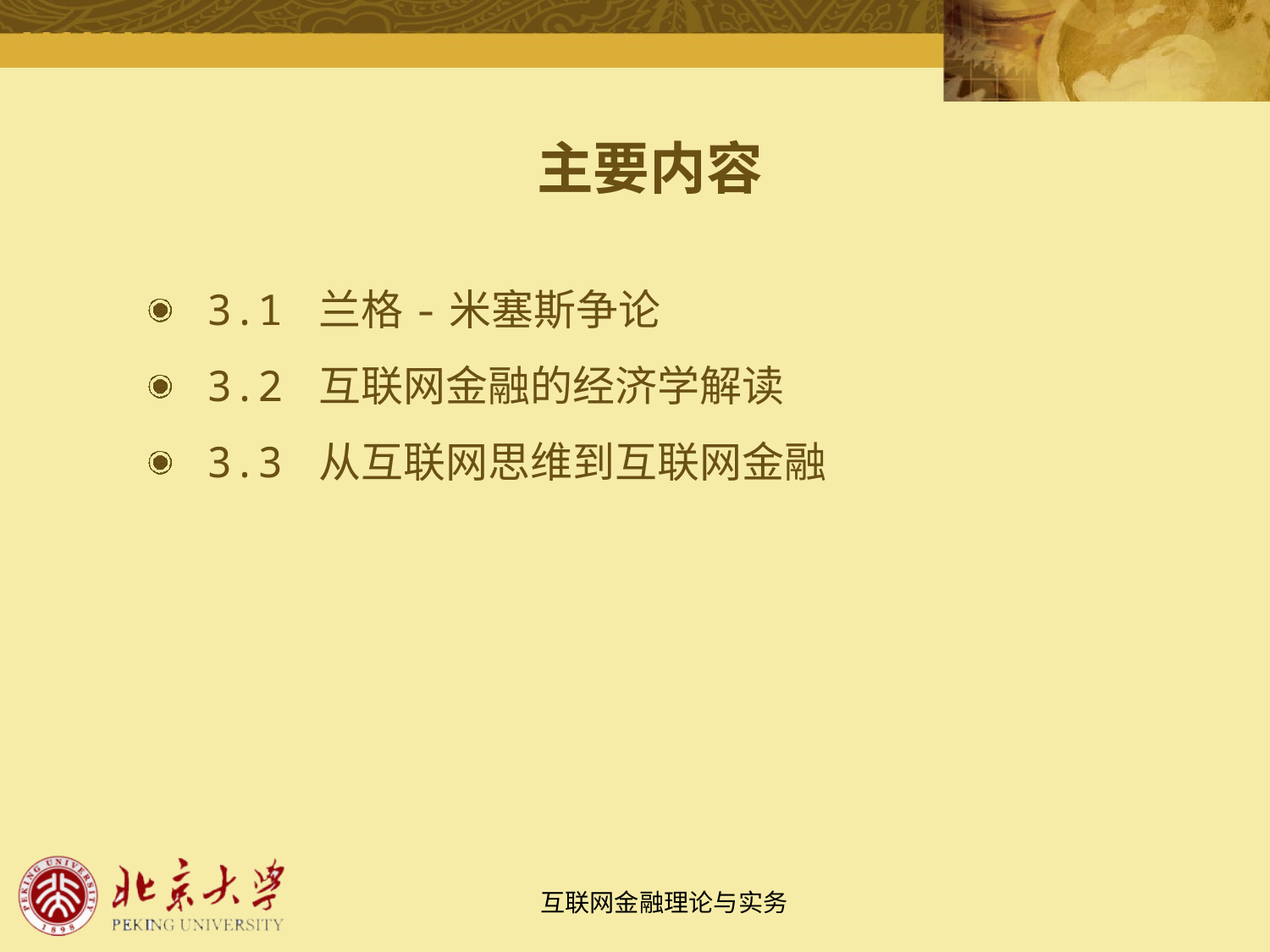

主要内容
 3.1 兰格-米塞斯争论
 3.2 互联网金融的经济学解读
 3.3 从互联网思维到互联网金融